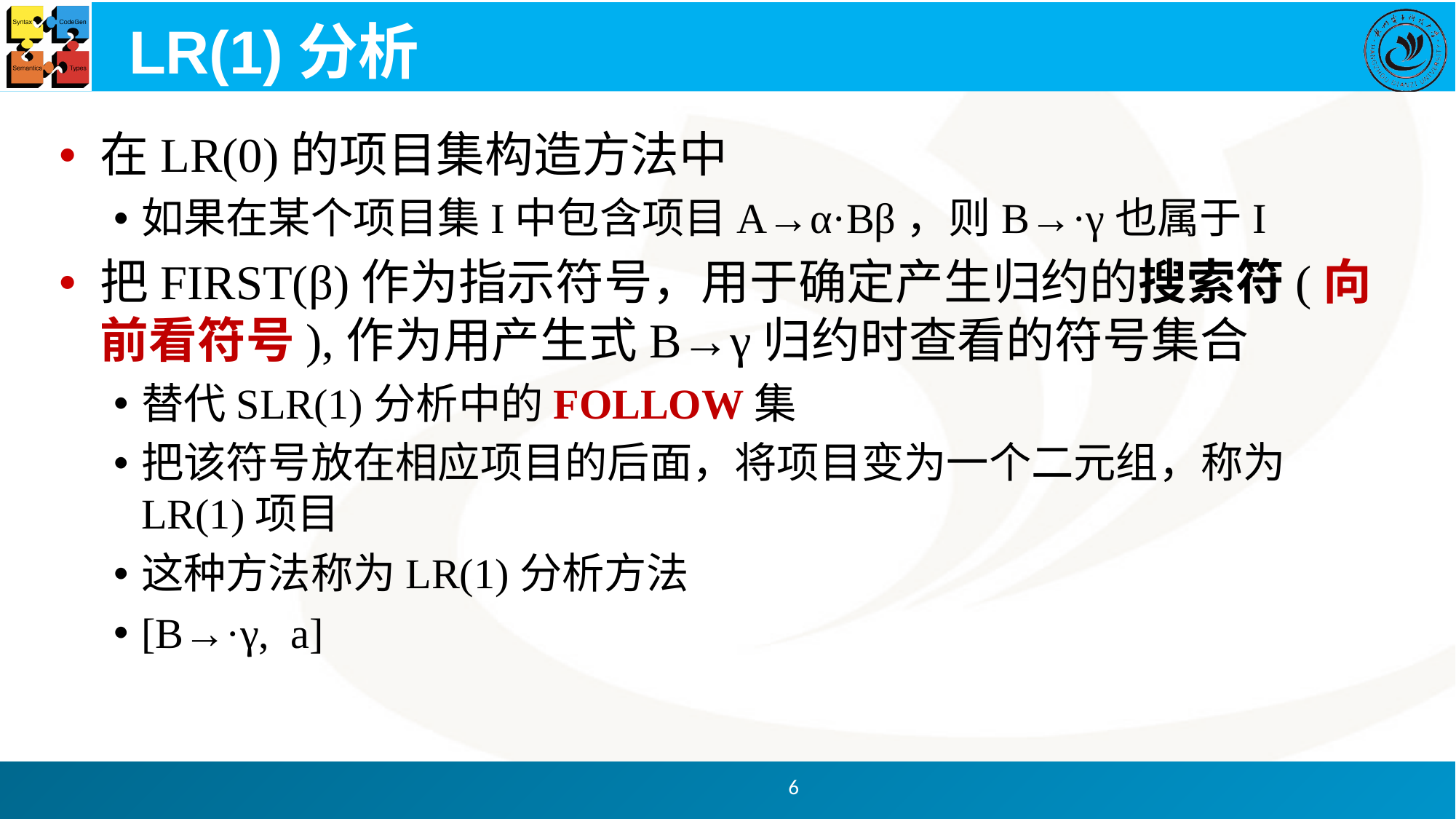

# LR(1)分析
在LR(0)的项目集构造方法中
如果在某个项目集I中包含项目A→α·Bβ，则B→·γ也属于I
把FIRST(β)作为指示符号，用于确定产生归约的搜索符(向前看符号),作为用产生式B→γ归约时查看的符号集合
替代SLR(1)分析中的FOLLOW集
把该符号放在相应项目的后面，将项目变为一个二元组，称为LR(1)项目
这种方法称为LR(1)分析方法
[B→·γ,  a]
6